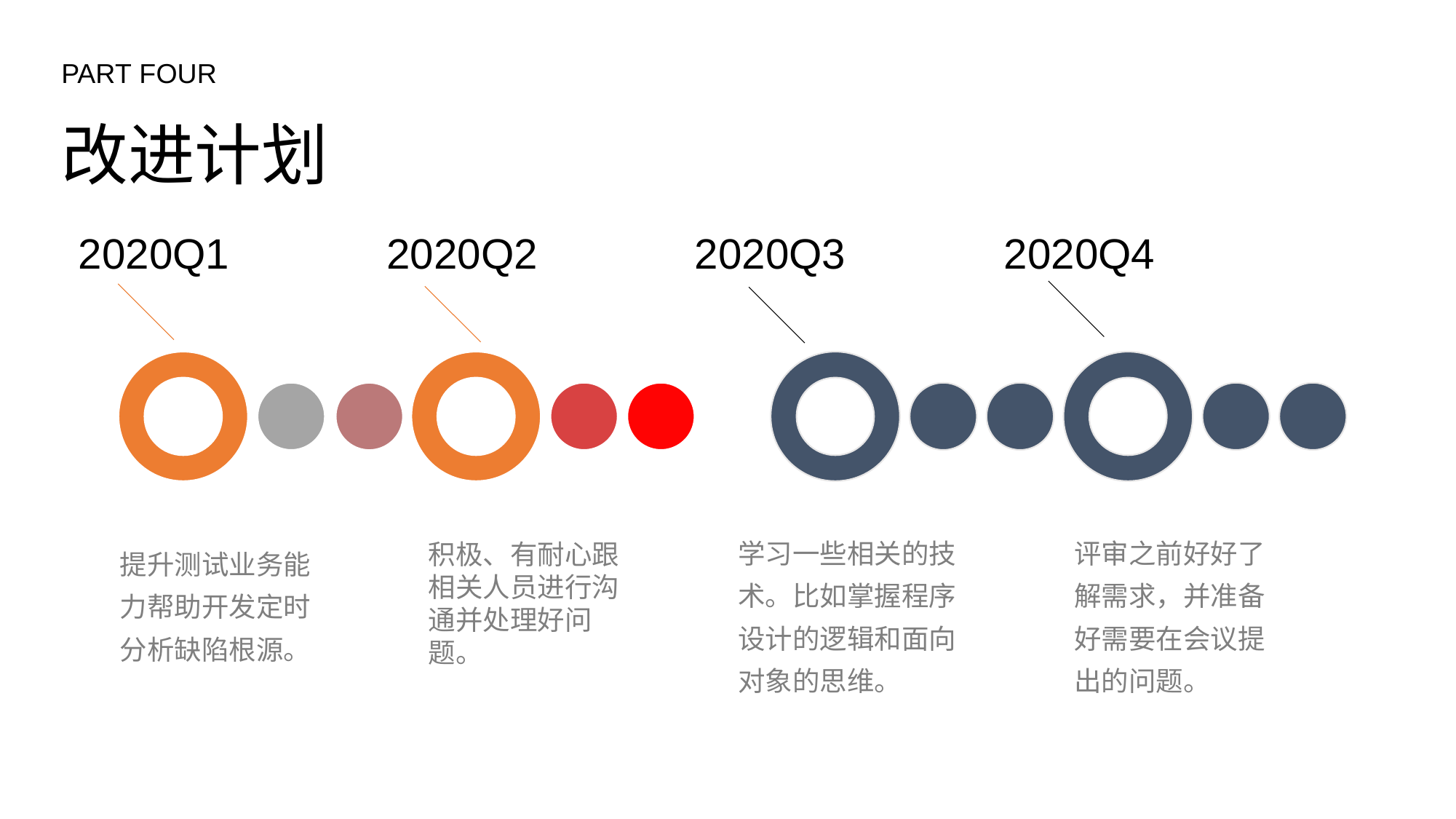

PART FOUR
改进计划

2020Q1
2020Q2
2020Q3
2020Q4

学习一些相关的技术。比如掌握程序设计的逻辑和面向对象的思维。

评审之前好好了解需求，并准备好需要在会议提出的问题。
提升测试业务能力帮助开发定时分析缺陷根源。

积极、有耐心跟相关人员进行沟通并处理好问题。